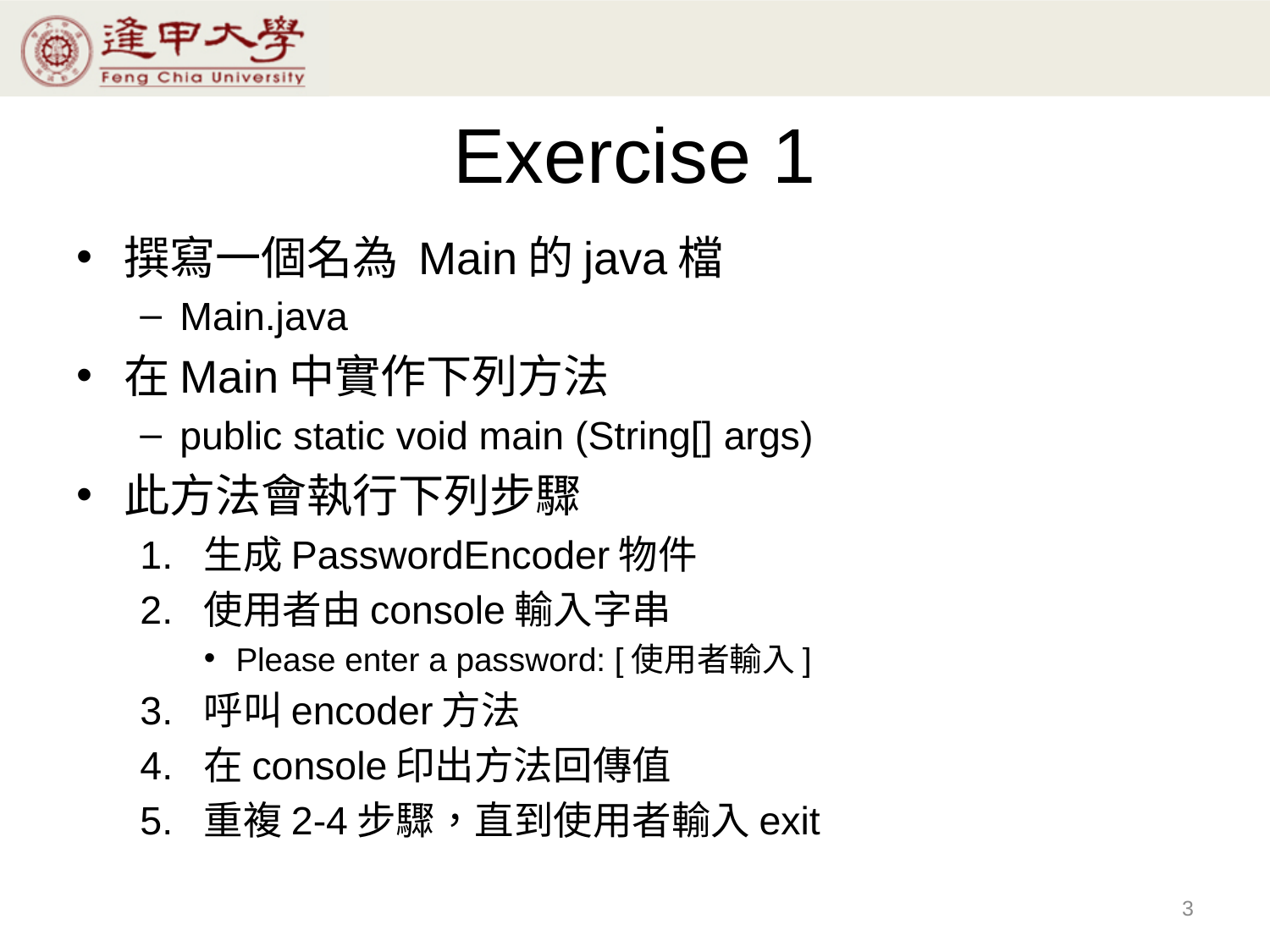

# Exercise 1
撰寫一個名為 Main的java檔
Main.java
在Main中實作下列方法
public static void main (String[] args)
此方法會執行下列步驟
生成PasswordEncoder物件
使用者由console輸入字串
Please enter a password: [使用者輸入]
呼叫encoder方法
在console印出方法回傳值
重複2-4步驟，直到使用者輸入exit

3